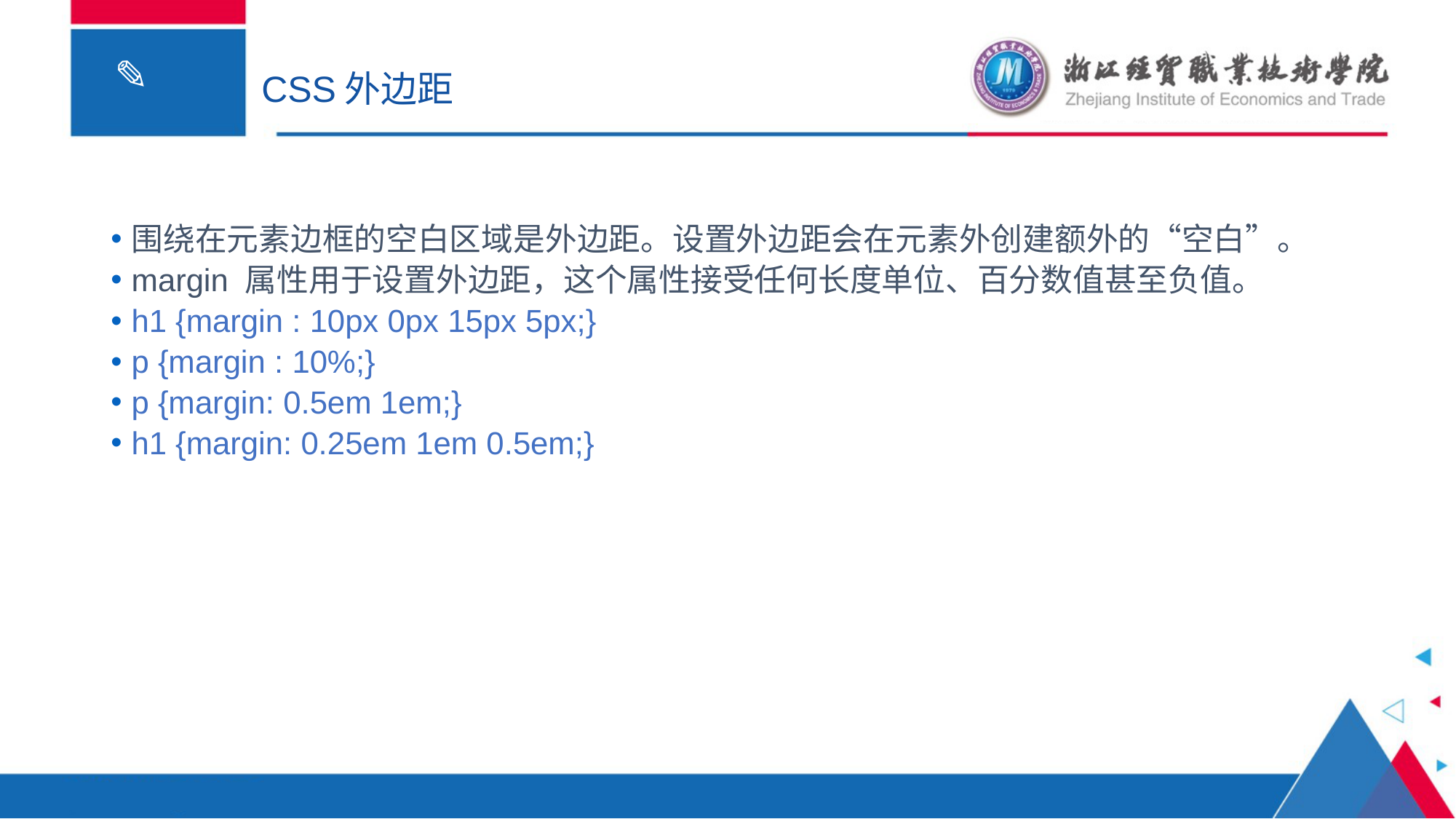

# CSS外边距

围绕在元素边框的空白区域是外边距。设置外边距会在元素外创建额外的“空白”。
margin 属性用于设置外边距，这个属性接受任何长度单位、百分数值甚至负值。
h1 {margin : 10px 0px 15px 5px;}
p {margin : 10%;}
p {margin: 0.5em 1em;}
h1 {margin: 0.25em 1em 0.5em;}